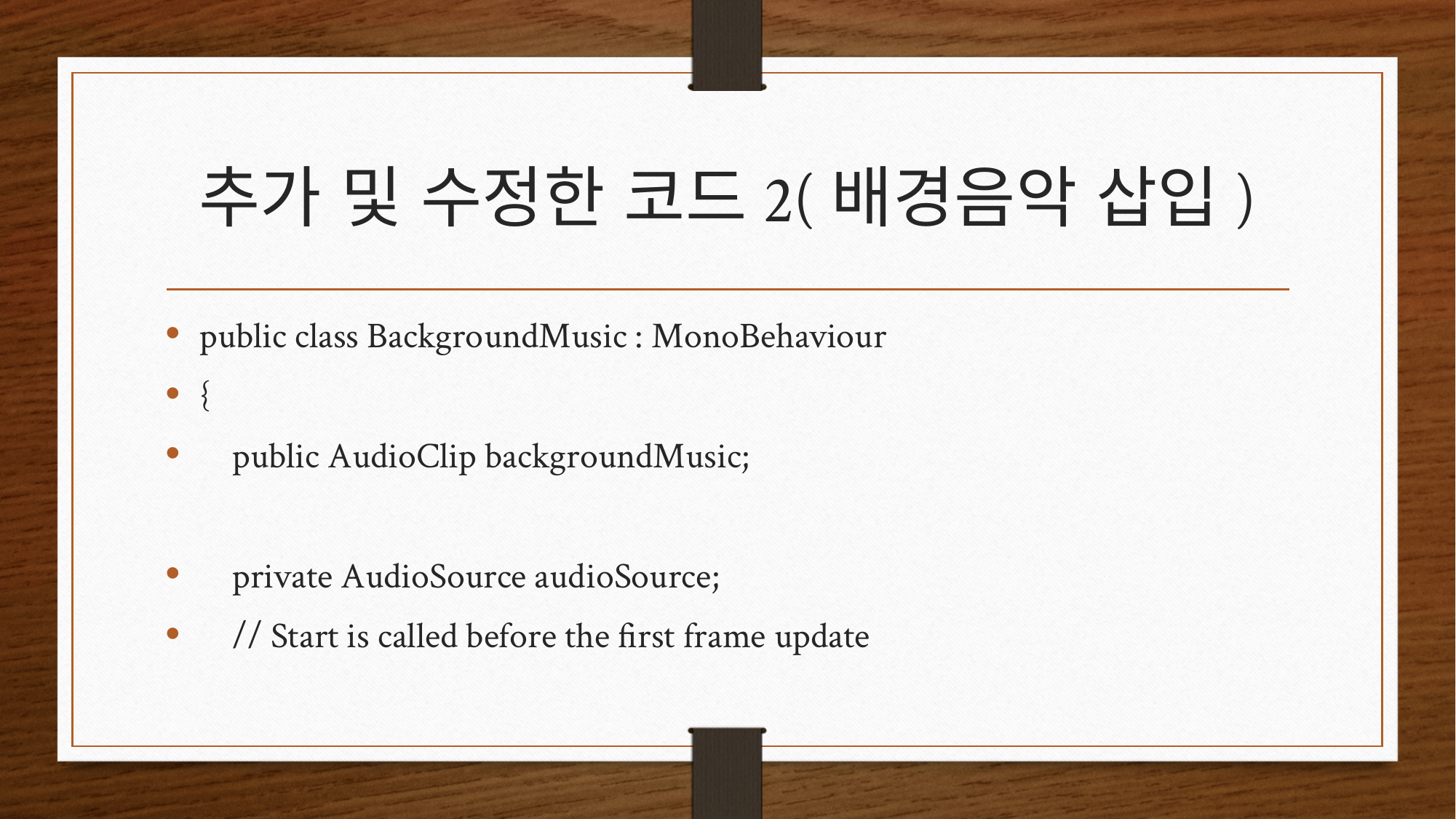

# 추가 및 수정한 코드2(배경음악 삽입)
public class BackgroundMusic : MonoBehaviour
{
    public AudioClip backgroundMusic;

    private AudioSource audioSource;
    // Start is called before the first frame update